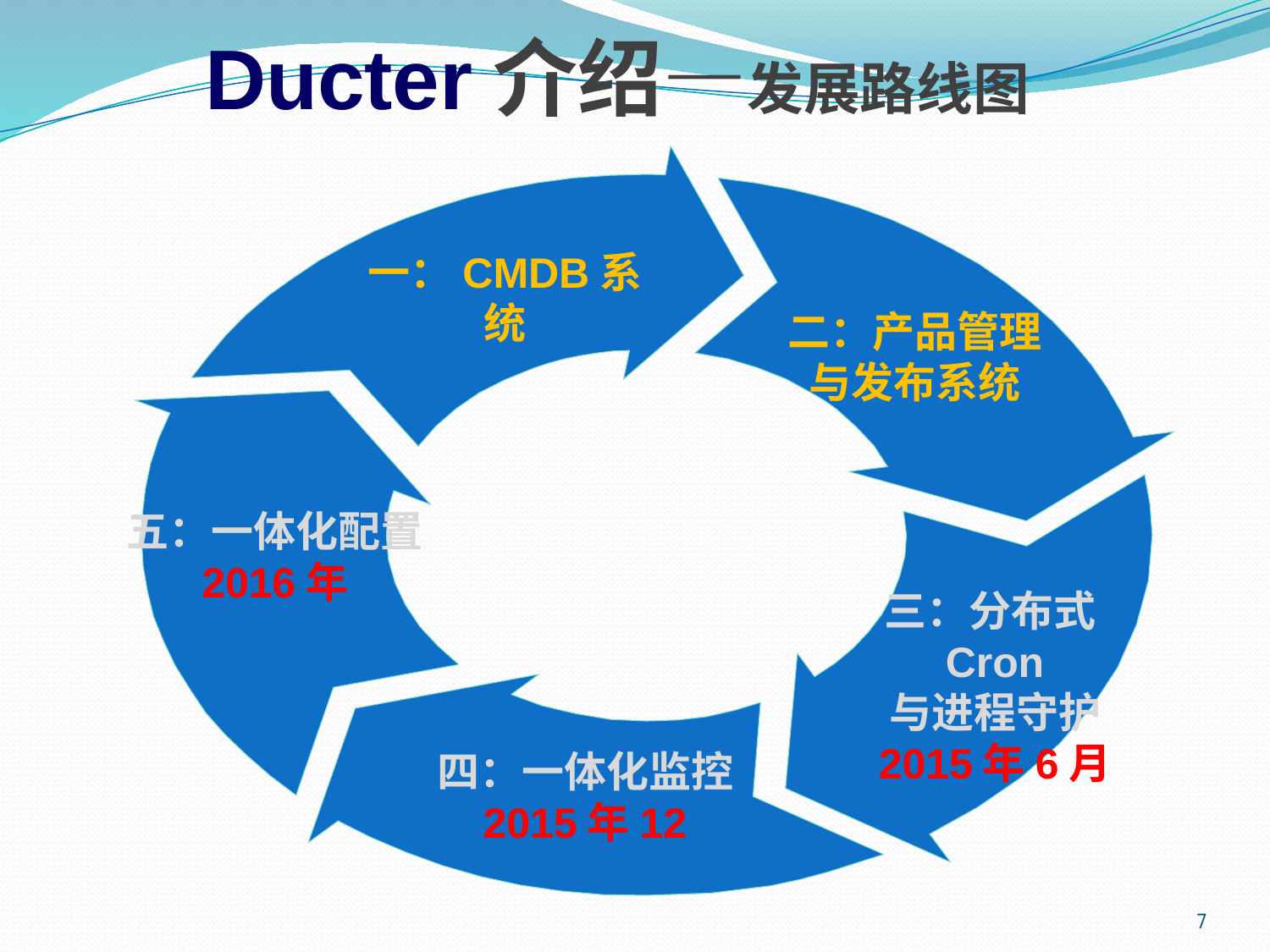

Ducter介绍—发展路线图

一：CMDB系统

二：产品管理
与发布系统
五：一体化配置
2016年
三：分布式Cron
与进程守护
2015年6月
四：一体化监控
2015年12
7